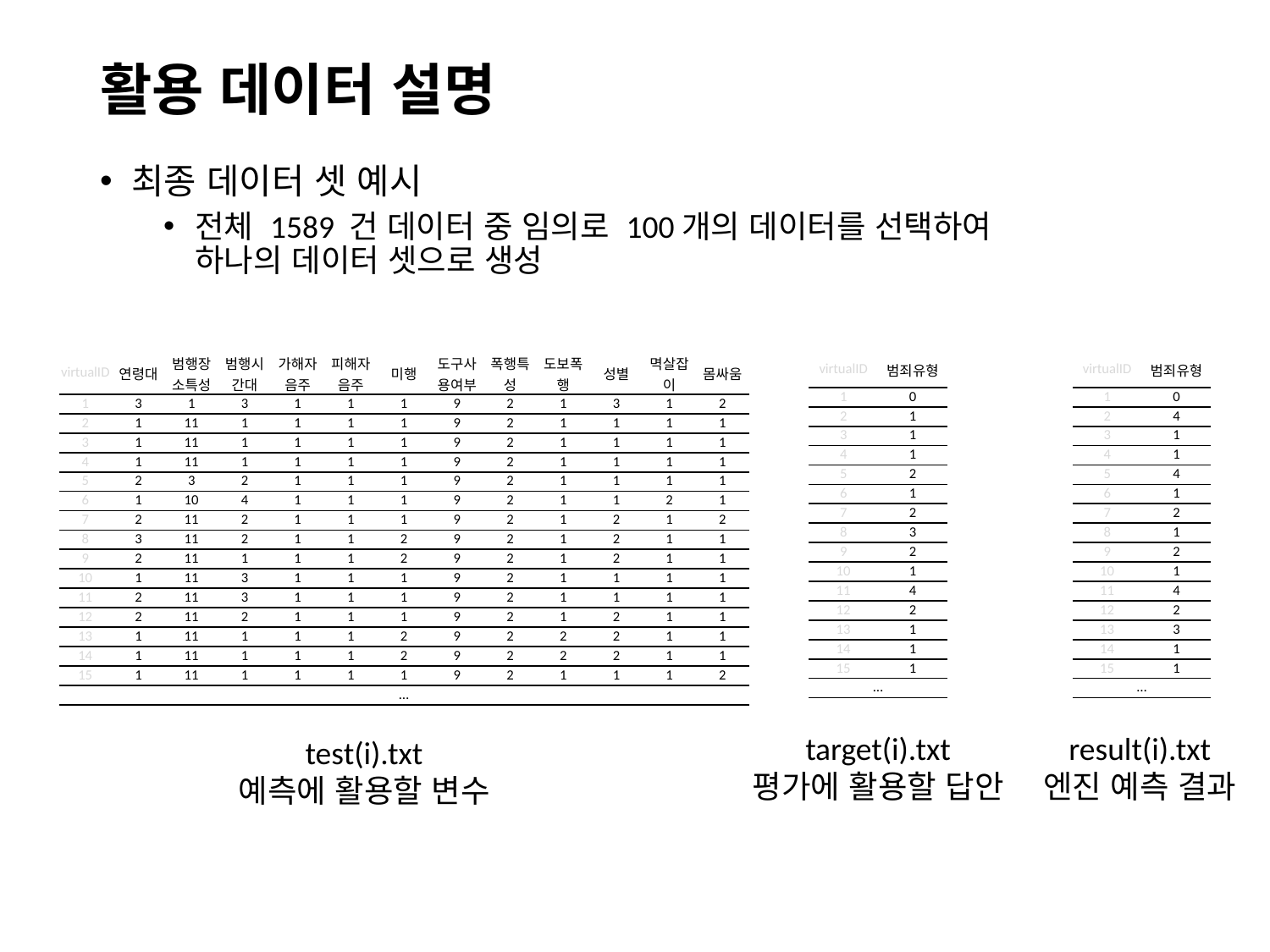

# 활용 데이터 설명
최종 데이터 셋 예시
전체 1589 건 데이터 중 임의로 100개의 데이터를 선택하여
하나의 데이터 셋으로 생성

| virtualID | 연령대 | 범행장소특성 | 범행시간대 | 가해자음주 | 피해자음주 | 미행 | 도구사용여부 | 폭행특성 | 도보폭행 | 성별 | 멱살잡이 | 몸싸움 |
| --- | --- | --- | --- | --- | --- | --- | --- | --- | --- | --- | --- | --- |
| 1 | 3 | 1 | 3 | 1 | 1 | 1 | 9 | 2 | 1 | 3 | 1 | 2 |
| 2 | 1 | 11 | 1 | 1 | 1 | 1 | 9 | 2 | 1 | 1 | 1 | 1 |
| 3 | 1 | 11 | 1 | 1 | 1 | 1 | 9 | 2 | 1 | 1 | 1 | 1 |
| 4 | 1 | 11 | 1 | 1 | 1 | 1 | 9 | 2 | 1 | 1 | 1 | 1 |
| 5 | 2 | 3 | 2 | 1 | 1 | 1 | 9 | 2 | 1 | 1 | 1 | 1 |
| 6 | 1 | 10 | 4 | 1 | 1 | 1 | 9 | 2 | 1 | 1 | 2 | 1 |
| 7 | 2 | 11 | 2 | 1 | 1 | 1 | 9 | 2 | 1 | 2 | 1 | 2 |
| 8 | 3 | 11 | 2 | 1 | 1 | 2 | 9 | 2 | 1 | 2 | 1 | 1 |
| 9 | 2 | 11 | 1 | 1 | 1 | 2 | 9 | 2 | 1 | 2 | 1 | 1 |
| 10 | 1 | 11 | 3 | 1 | 1 | 1 | 9 | 2 | 1 | 1 | 1 | 1 |
| 11 | 2 | 11 | 3 | 1 | 1 | 1 | 9 | 2 | 1 | 1 | 1 | 1 |
| 12 | 2 | 11 | 2 | 1 | 1 | 1 | 9 | 2 | 1 | 2 | 1 | 1 |
| 13 | 1 | 11 | 1 | 1 | 1 | 2 | 9 | 2 | 2 | 2 | 1 | 1 |
| 14 | 1 | 11 | 1 | 1 | 1 | 2 | 9 | 2 | 2 | 2 | 1 | 1 |
| 15 | 1 | 11 | 1 | 1 | 1 | 1 | 9 | 2 | 1 | 1 | 1 | 2 |
| … |  |  |  |  |  |  |  |  |  |  |  |  |
| virtualID | 범죄유형 |
| --- | --- |
| 1 | 0 |
| 2 | 1 |
| 3 | 1 |
| 4 | 1 |
| 5 | 2 |
| 6 | 1 |
| 7 | 2 |
| 8 | 3 |
| 9 | 2 |
| 10 | 1 |
| 11 | 4 |
| 12 | 2 |
| 13 | 1 |
| 14 | 1 |
| 15 | 1 |
| … |  |
| virtualID | 범죄유형 |
| --- | --- |
| 1 | 0 |
| 2 | 4 |
| 3 | 1 |
| 4 | 1 |
| 5 | 4 |
| 6 | 1 |
| 7 | 2 |
| 8 | 1 |
| 9 | 2 |
| 10 | 1 |
| 11 | 4 |
| 12 | 2 |
| 13 | 3 |
| 14 | 1 |
| 15 | 1 |
| … |  |
target(i).txt
평가에 활용할 답안
result(i).txt
엔진 예측 결과
test(i).txt
예측에 활용할 변수